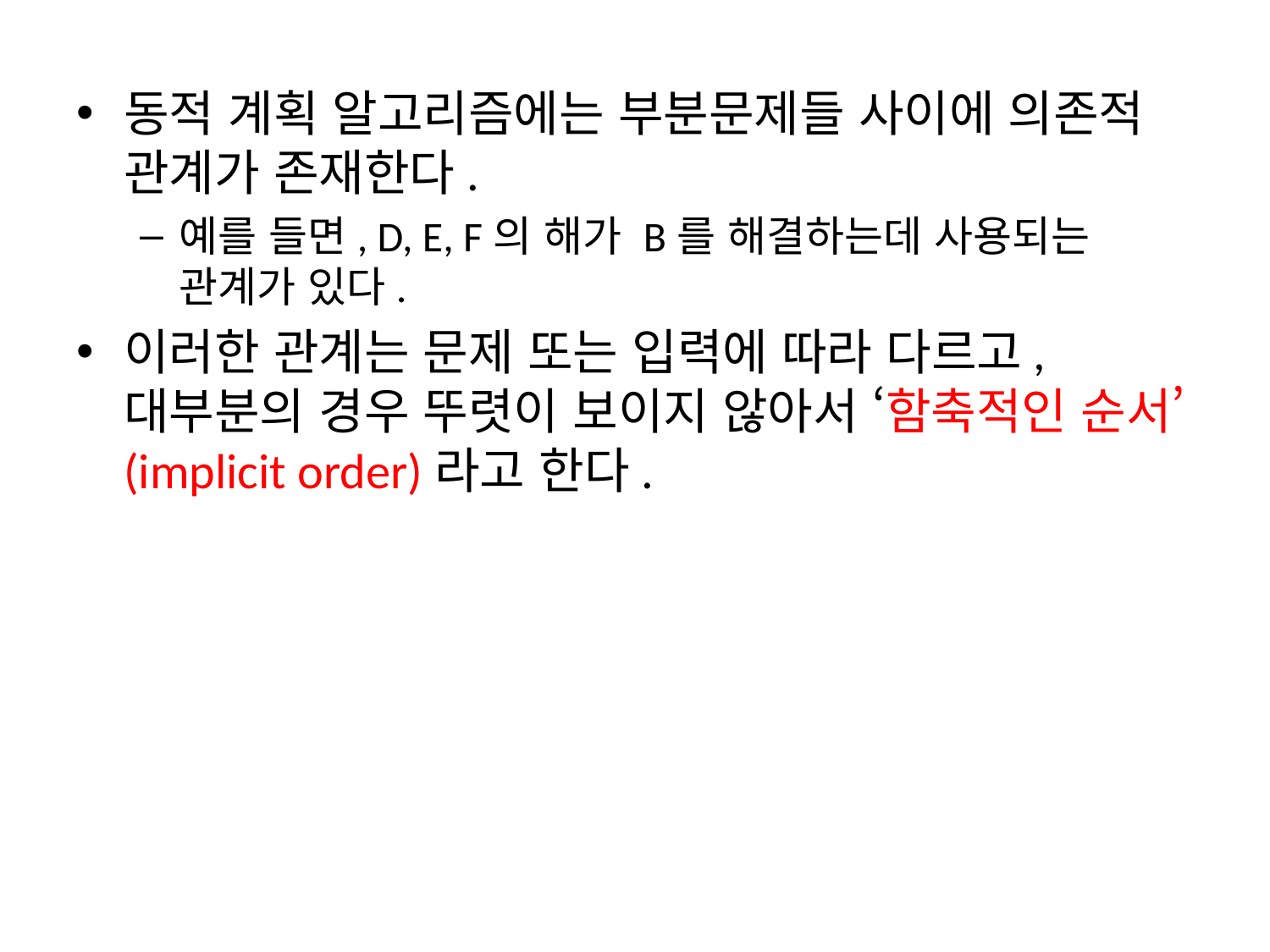

동적 계획 알고리즘에는 부분문제들 사이에 의존적 관계가 존재한다.
예를 들면, D, E, F의 해가 B를 해결하는데 사용되는 관계가 있다.
이러한 관계는 문제 또는 입력에 따라 다르고, 대부분의 경우 뚜렷이 보이지 않아서 ‘함축적인 순서’ (implicit order)라고 한다.